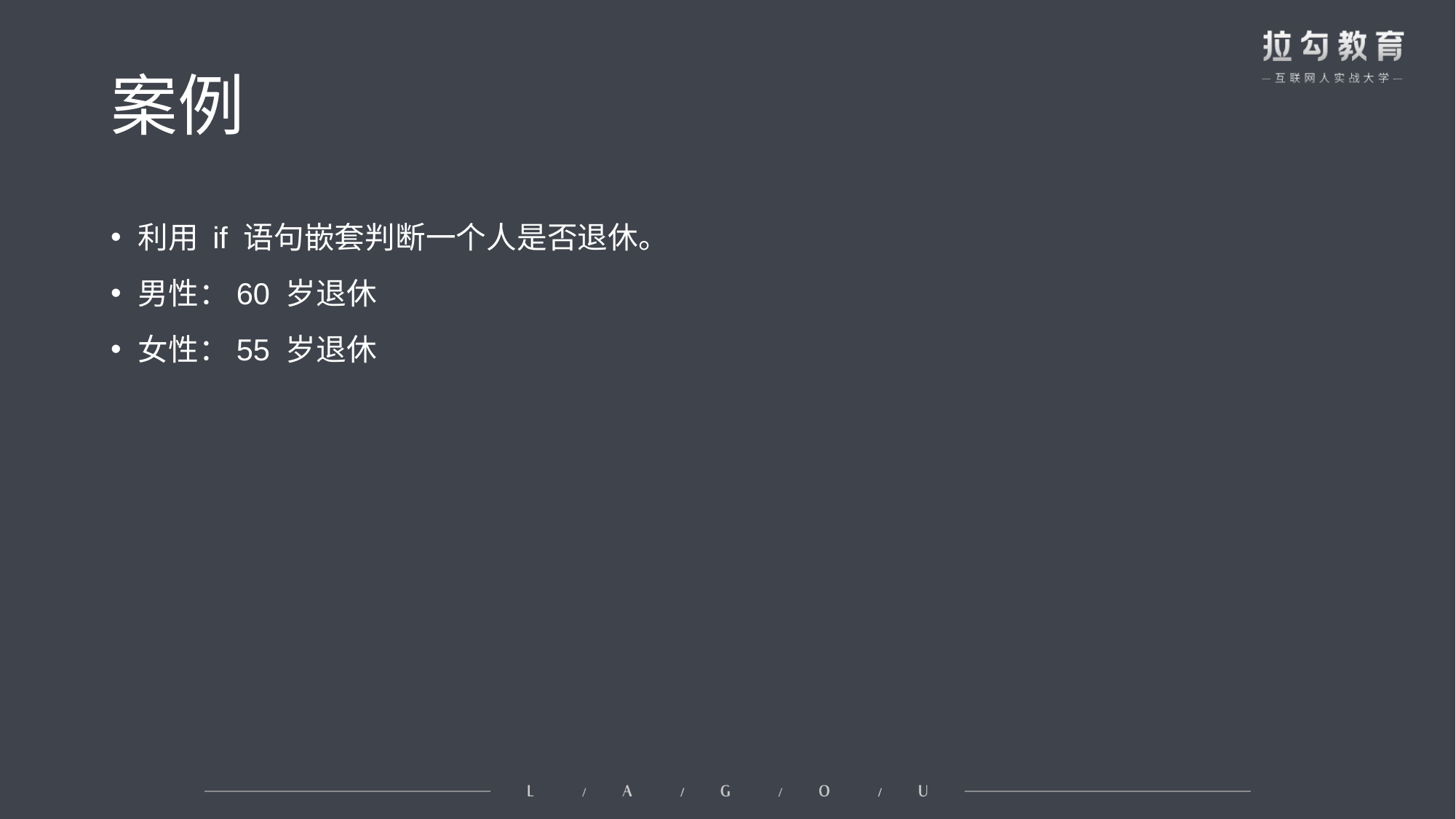

# 案例
利用 if 语句嵌套判断一个人是否退休。
男性：60 岁退休
女性：55 岁退休